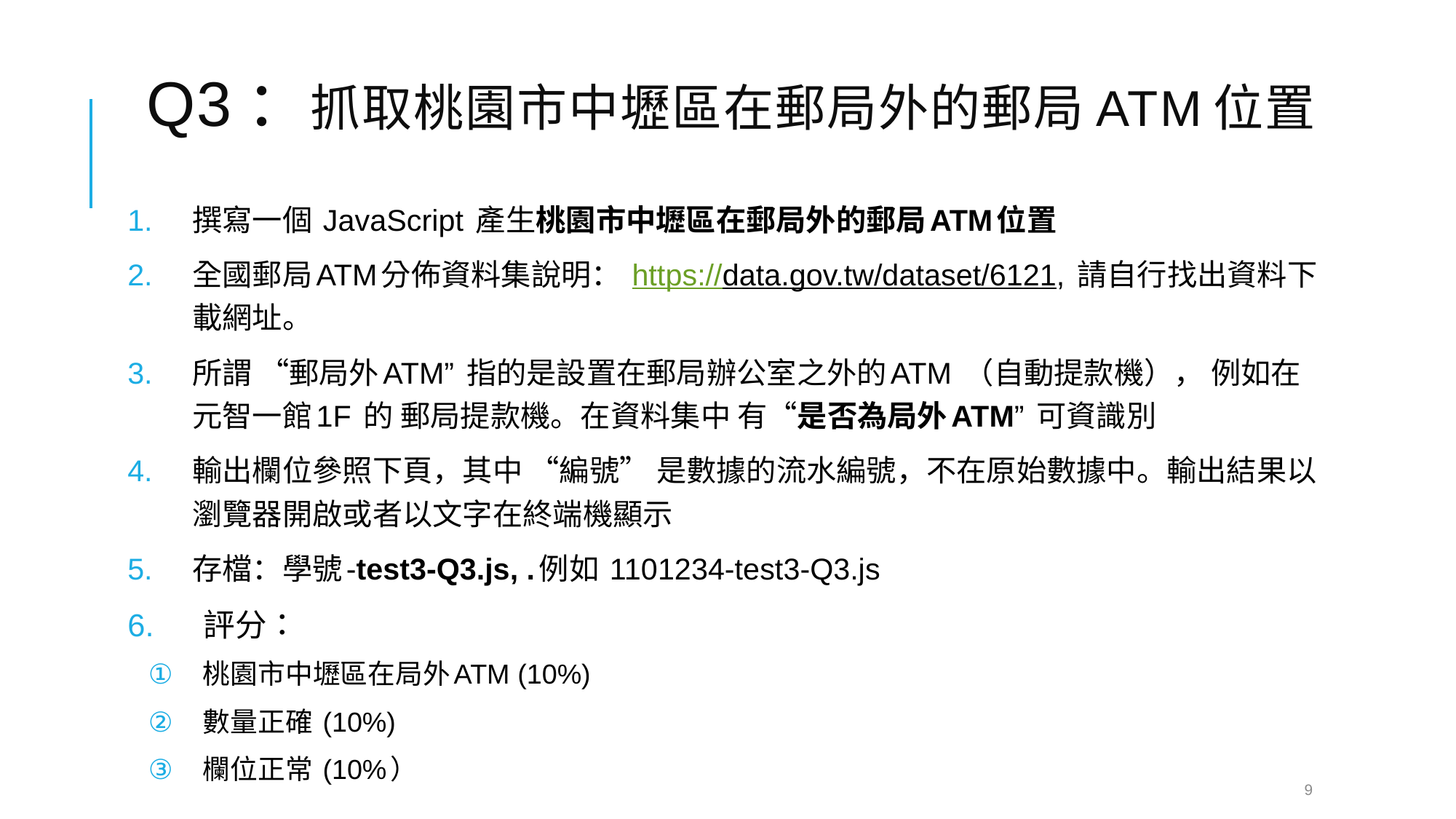

# Q3：抓取桃園市中壢區在郵局外的郵局ATM位置
撰寫一個 JavaScript 產生桃園市中壢區在郵局外的郵局ATM位置
全國郵局ATM分佈資料集說明： https://data.gov.tw/dataset/6121, 請自行找出資料下載網址。
所謂 “郵局外ATM” 指的是設置在郵局辦公室之外的ATM （自動提款機）， 例如在元智一館1F 的 郵局提款機。在資料集中 有“是否為局外ATM” 可資識別
輸出欄位參照下頁，其中 “編號” 是數據的流水編號，不在原始數據中。輸出結果以瀏覽器開啟或者以文字在終端機顯示
存檔：學號-test3-Q3.js, .例如 1101234-test3-Q3.js
 評分：
桃園市中壢區在局外ATM (10%)
數量正確 (10%)
欄位正常 (10%）

9